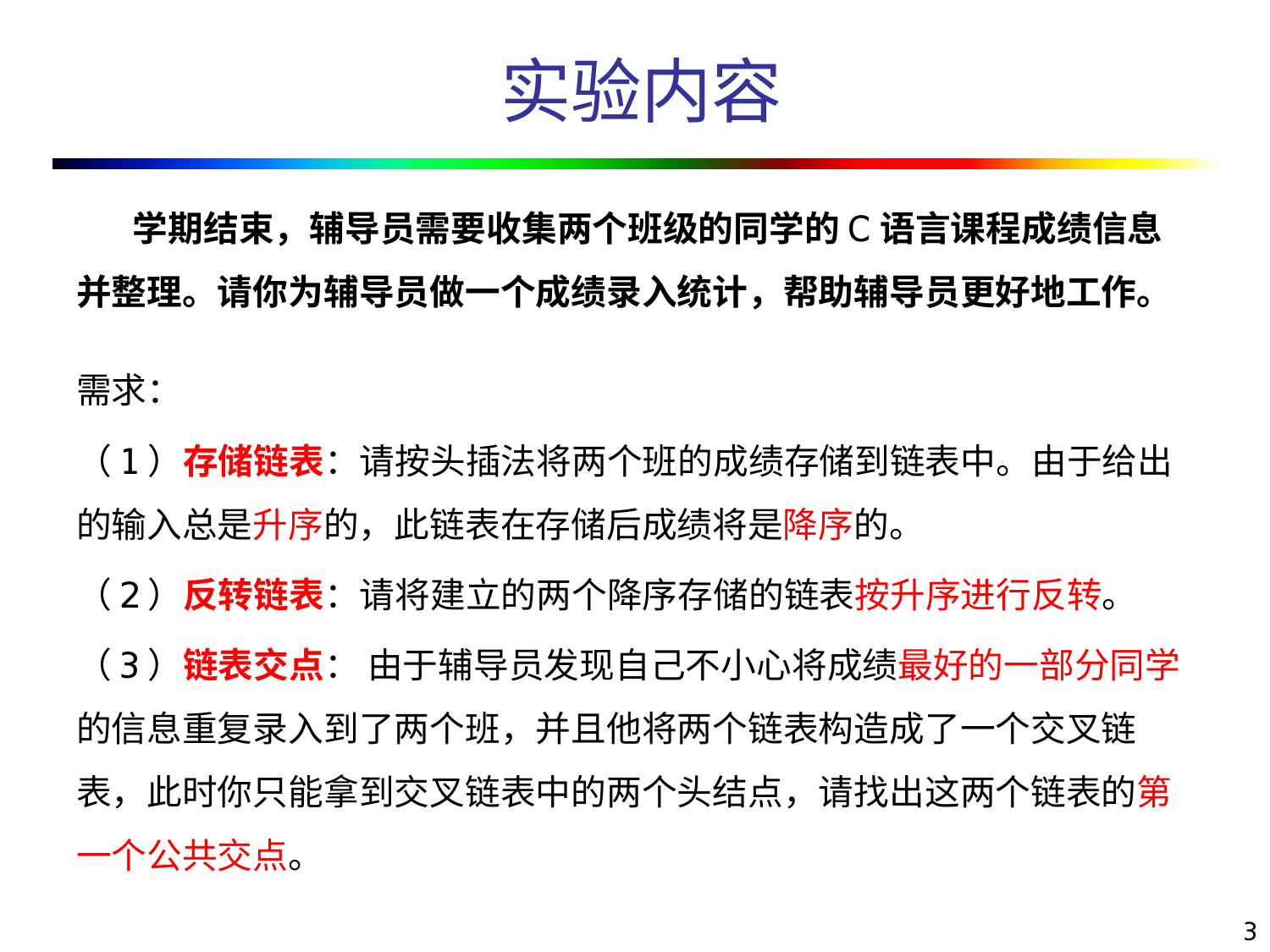

# 实验内容

      学期结束，辅导员需要收集两个班级的同学的C语言课程成绩信息并整理。请你为辅导员做一个成绩录入统计，帮助辅导员更好地工作。

需求：
（1）存储链表：请按头插法将两个班的成绩存储到链表中。由于给出的输入总是升序的，此链表在存储后成绩将是降序的。
（2）反转链表：请将建立的两个降序存储的链表按升序进行反转。
（3）链表交点： 由于辅导员发现自己不小心将成绩最好的一部分同学的信息重复录入到了两个班，并且他将两个链表构造成了一个交叉链表，此时你只能拿到交叉链表中的两个头结点，请找出这两个链表的第一个公共交点。
3